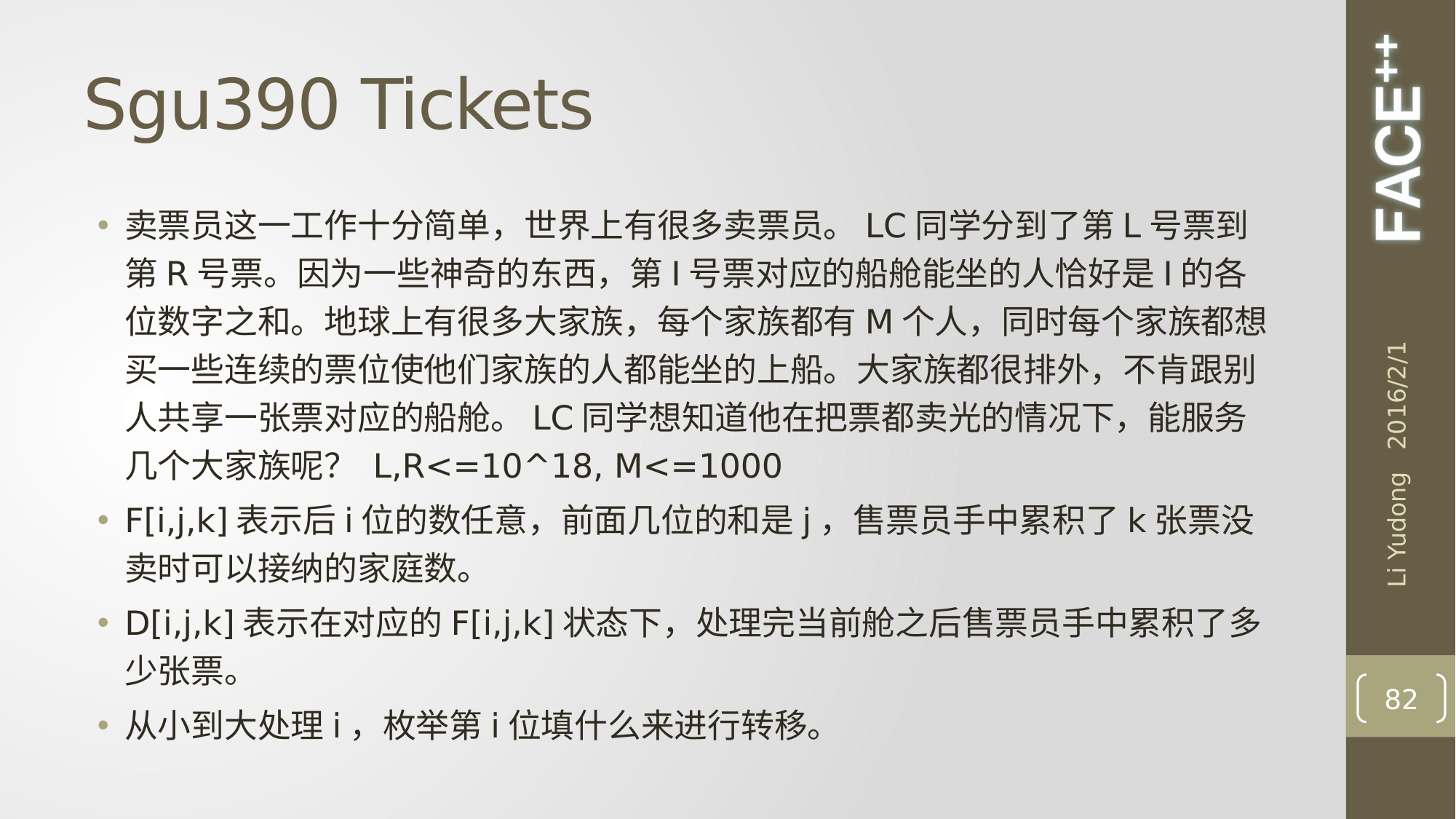

# Sgu390 Tickets
卖票员这一工作十分简单，世界上有很多卖票员。LC同学分到了第L号票到第R号票。因为一些神奇的东西，第I号票对应的船舱能坐的人恰好是I的各位数字之和。地球上有很多大家族，每个家族都有M个人，同时每个家族都想买一些连续的票位使他们家族的人都能坐的上船。大家族都很排外，不肯跟别人共享一张票对应的船舱。LC同学想知道他在把票都卖光的情况下，能服务几个大家族呢？ L,R<=10^18, M<=1000
F[i,j,k]表示后i位的数任意，前面几位的和是j，售票员手中累积了k张票没卖时可以接纳的家庭数。
D[i,j,k]表示在对应的F[i,j,k]状态下，处理完当前舱之后售票员手中累积了多少张票。
从小到大处理i，枚举第i位填什么来进行转移。
2016/2/1
Li Yudong
82